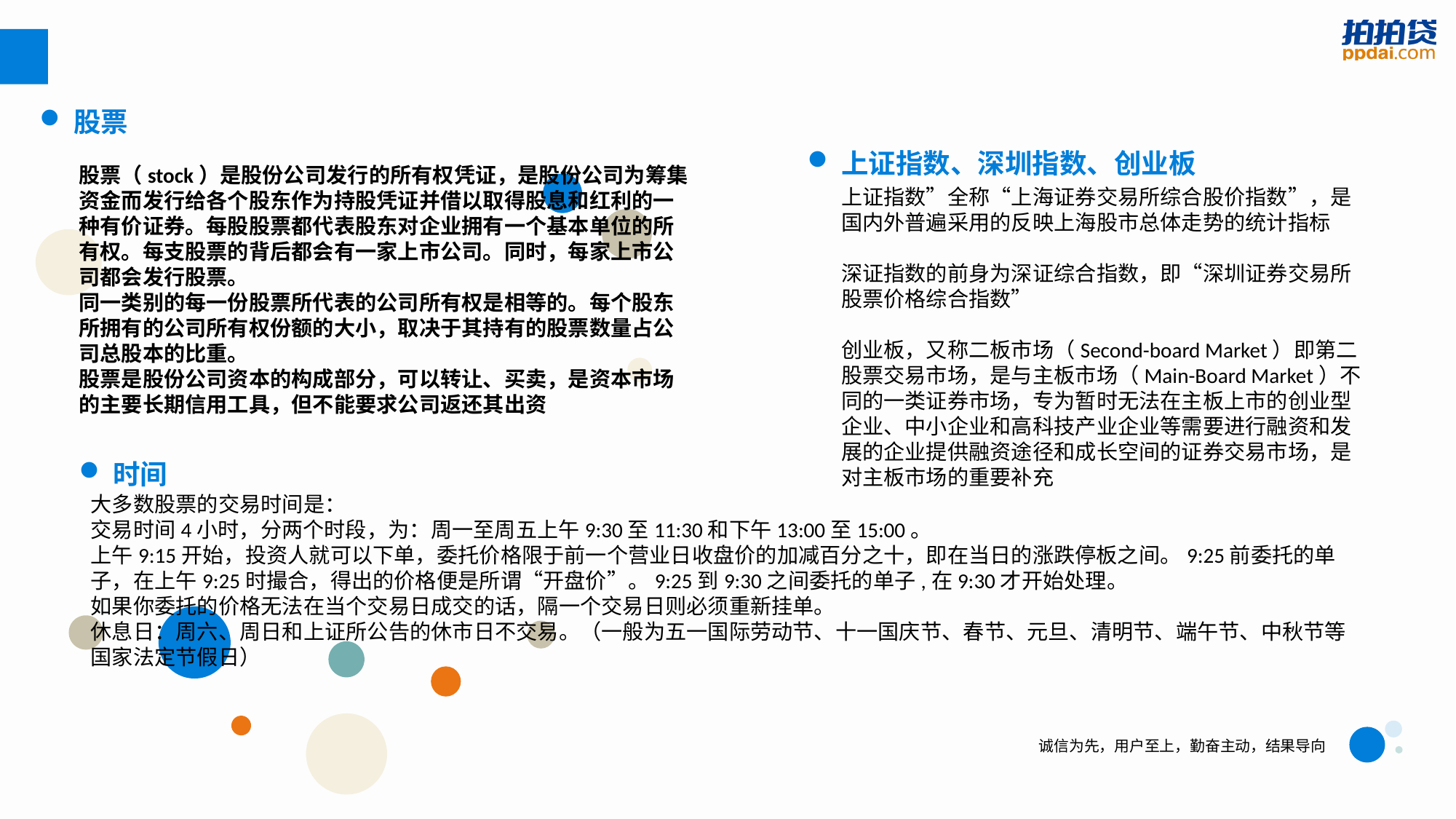

股票
股票（stock）是股份公司发行的所有权凭证，是股份公司为筹集资金而发行给各个股东作为持股凭证并借以取得股息和红利的一种有价证券。每股股票都代表股东对企业拥有一个基本单位的所有权。每支股票的背后都会有一家上市公司。同时，每家上市公司都会发行股票。
同一类别的每一份股票所代表的公司所有权是相等的。每个股东所拥有的公司所有权份额的大小，取决于其持有的股票数量占公司总股本的比重。
股票是股份公司资本的构成部分，可以转让、买卖，是资本市场的主要长期信用工具，但不能要求公司返还其出资
上证指数、深圳指数、创业板
上证指数”全称“上海证券交易所综合股价指数”，是国内外普遍采用的反映上海股市总体走势的统计指标

深证指数的前身为深证综合指数，即“深圳证券交易所股票价格综合指数”

创业板，又称二板市场（Second-board Market）即第二股票交易市场，是与主板市场（Main-Board Market）不同的一类证券市场，专为暂时无法在主板上市的创业型企业、中小企业和高科技产业企业等需要进行融资和发展的企业提供融资途径和成长空间的证券交易市场，是对主板市场的重要补充

时间
大多数股票的交易时间是：
交易时间4小时，分两个时段，为：周一至周五上午9:30至11:30和下午13:00至15:00。
上午9:15开始，投资人就可以下单，委托价格限于前一个营业日收盘价的加减百分之十，即在当日的涨跌停板之间。9:25前委托的单子，在上午9:25时撮合，得出的价格便是所谓“开盘价”。9:25到9:30之间委托的单子,在9:30才开始处理。
如果你委托的价格无法在当个交易日成交的话，隔一个交易日则必须重新挂单。
休息日：周六、周日和上证所公告的休市日不交易。（一般为五一国际劳动节、十一国庆节、春节、元旦、清明节、端午节、中秋节等国家法定节假日）